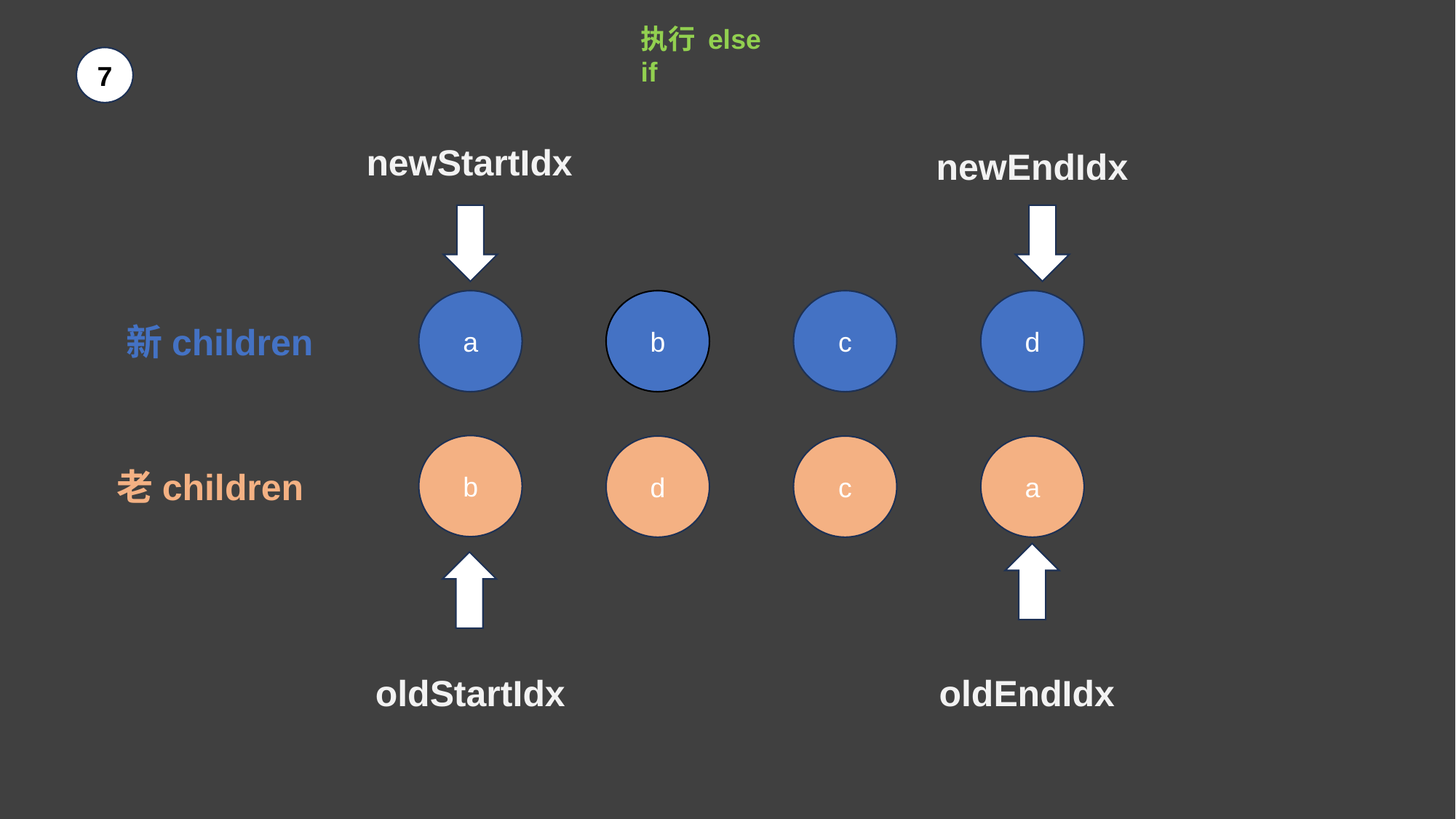

执行 else if
7
newStartIdx
newEndIdx

a
b
c
d
新children
b
d
c
a
老children

oldEndIdx
oldStartIdx